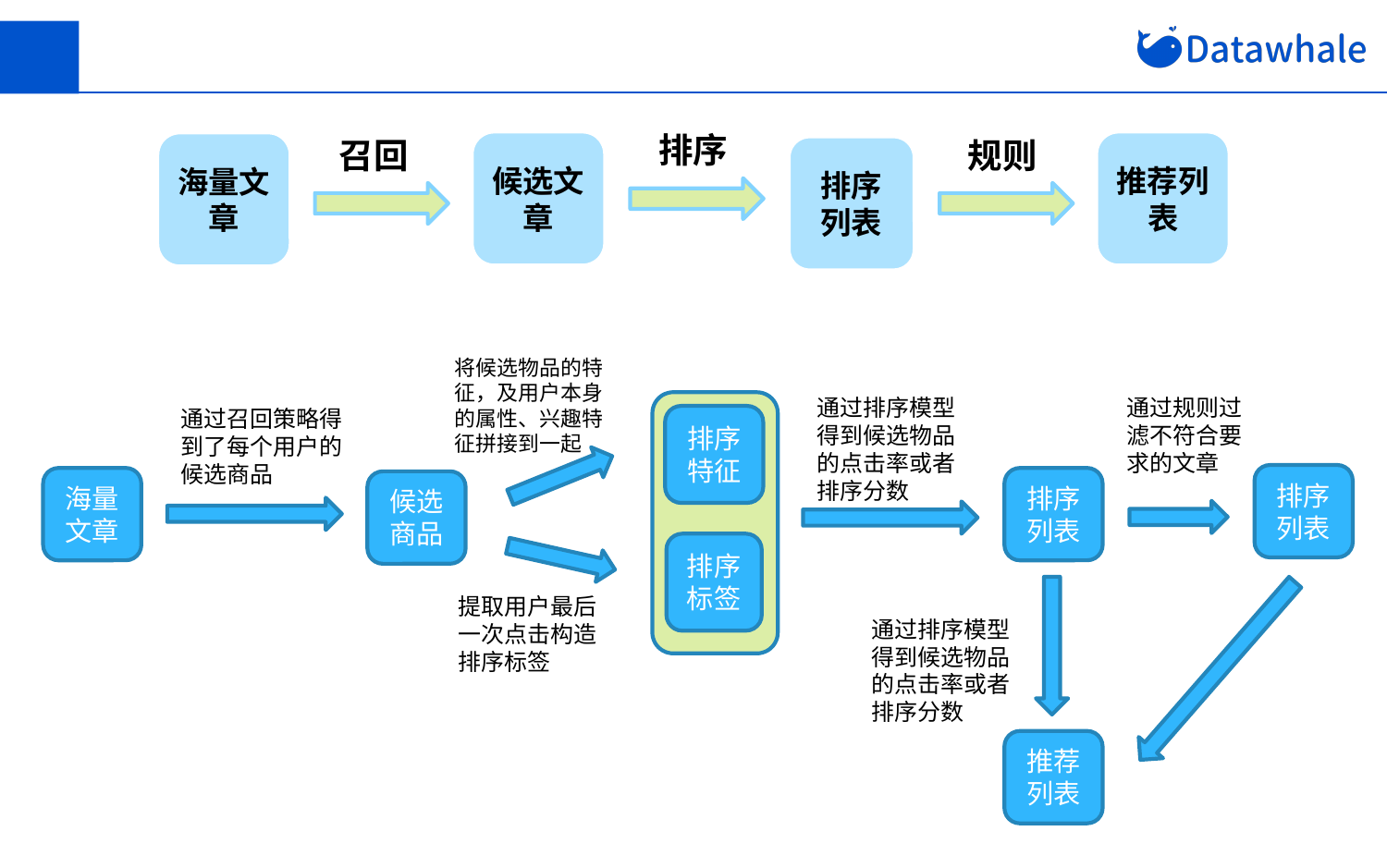

排序
召回
规则
推荐列表
候选文章
海量文章
排序列表

将候选物品的特征，及用户本身的属性、兴趣特征拼接到一起
通过排序模型得到候选物品的点击率或者排序分数
通过规则过滤不符合要求的文章

通过召回策略得到了每个用户的候选商品
排序特征

排序列表
海量文章
排序列表
候选商品

排序标签

提取用户最后一次点击构造排序标签
通过排序模型得到候选物品的点击率或者排序分数

推荐列表